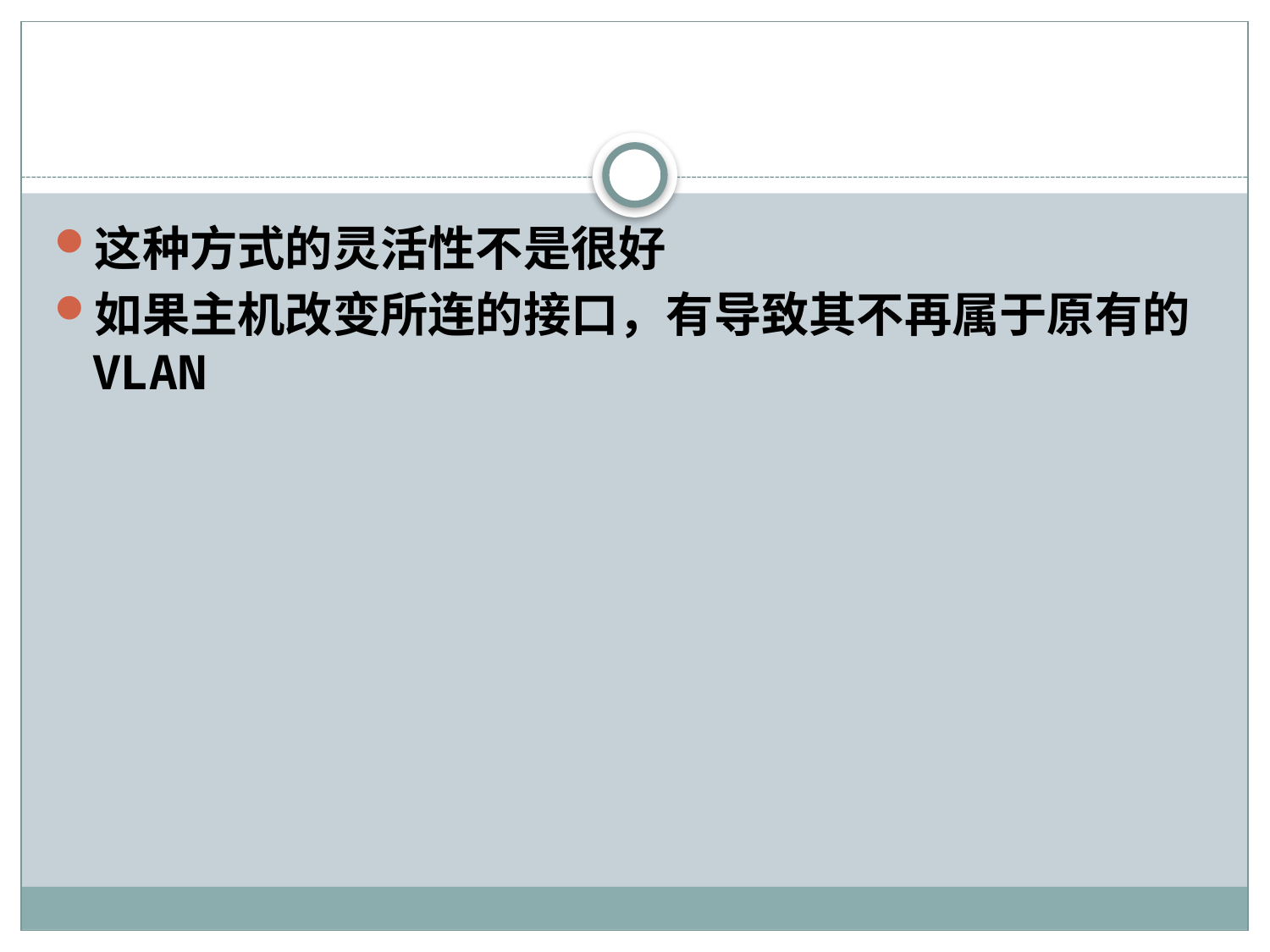

#
这种方式的灵活性不是很好
如果主机改变所连的接口，有导致其不再属于原有的VLAN